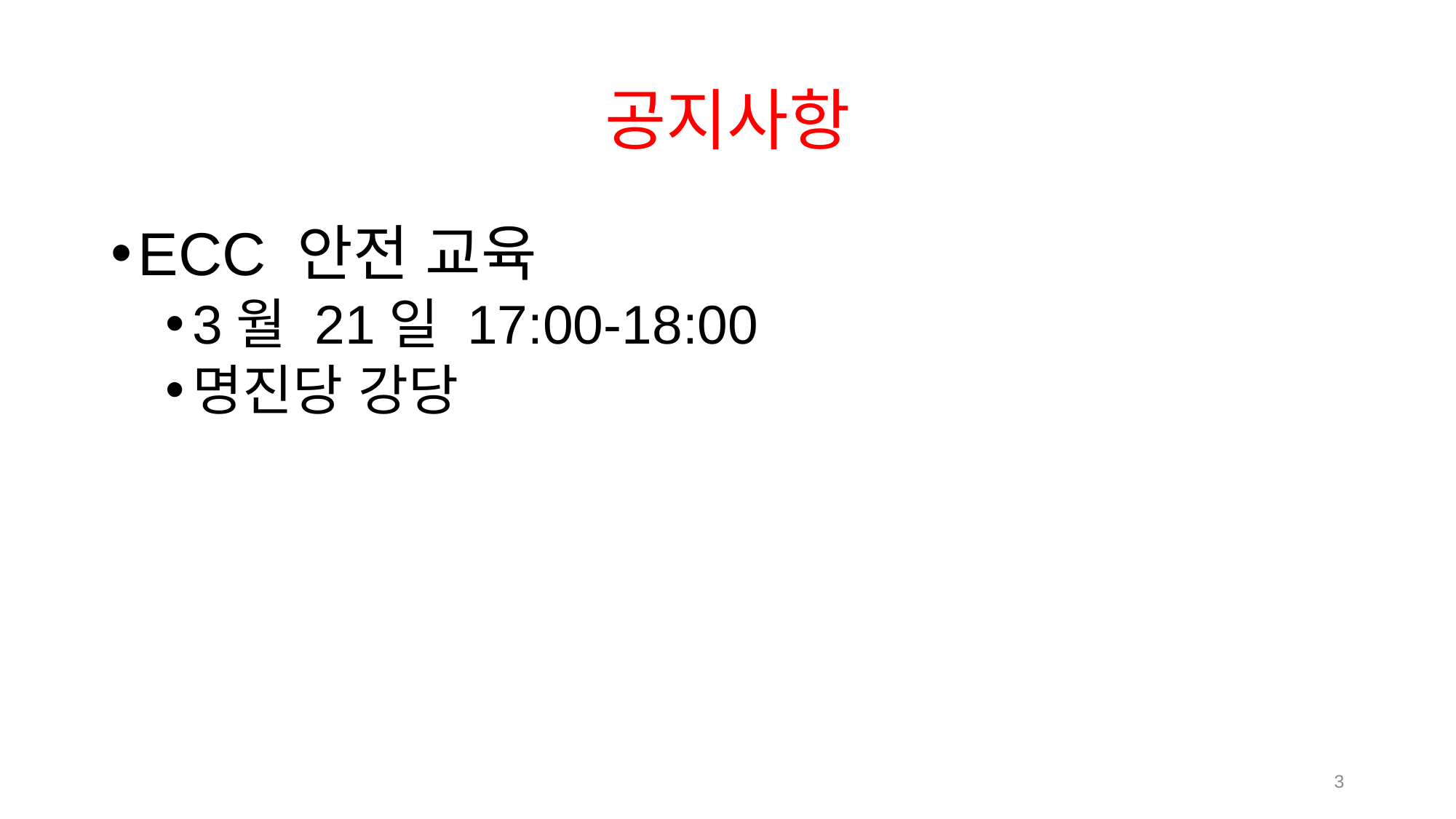

# 공지사항
ECC 안전 교육
3월 21일 17:00-18:00
명진당 강당

3